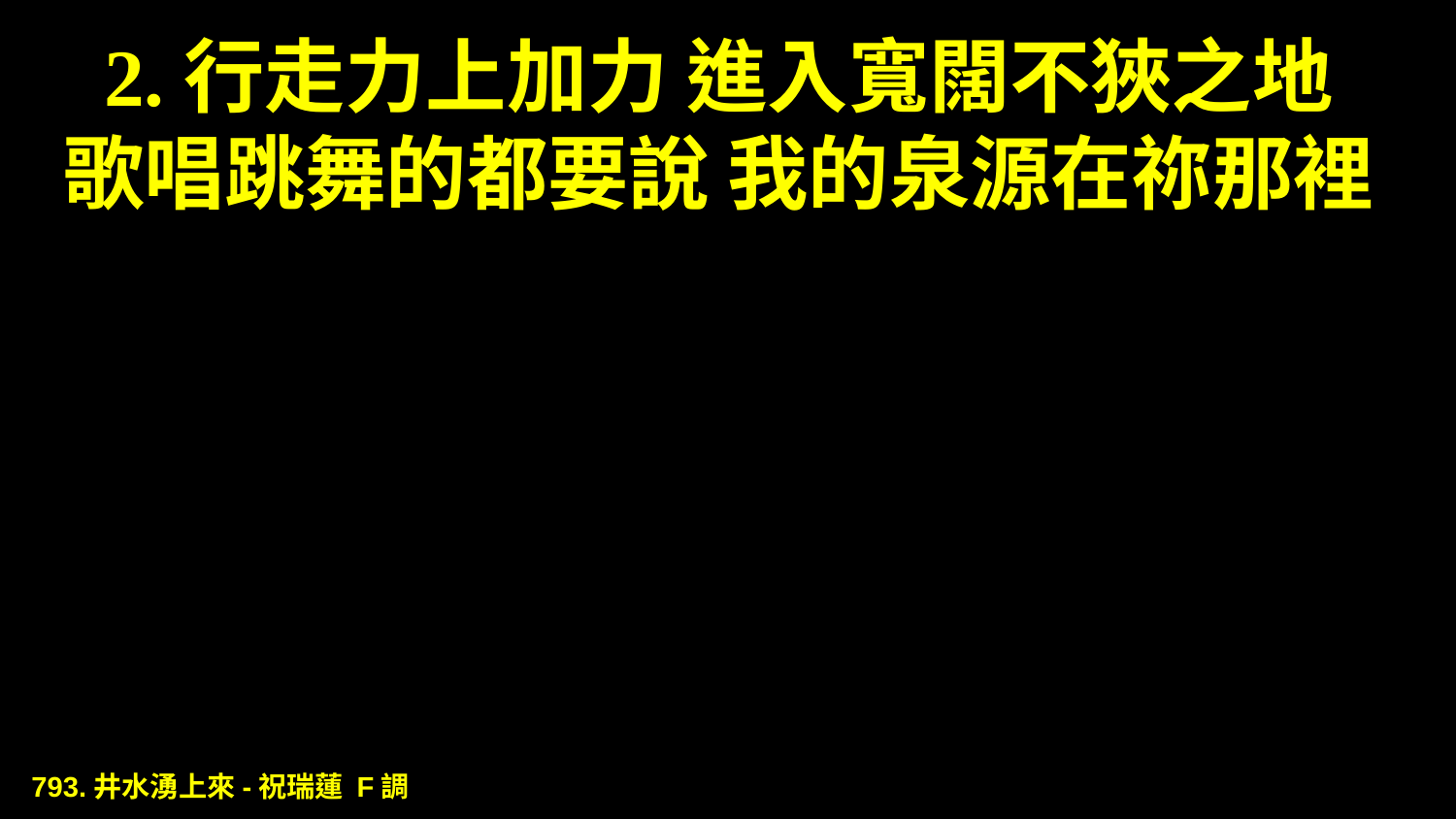

# 2.行走力上加力 進入寬闊不狹之地 歌唱跳舞的都要說 我的泉源在祢那裡
793.井水湧上來-祝瑞蓮 F調